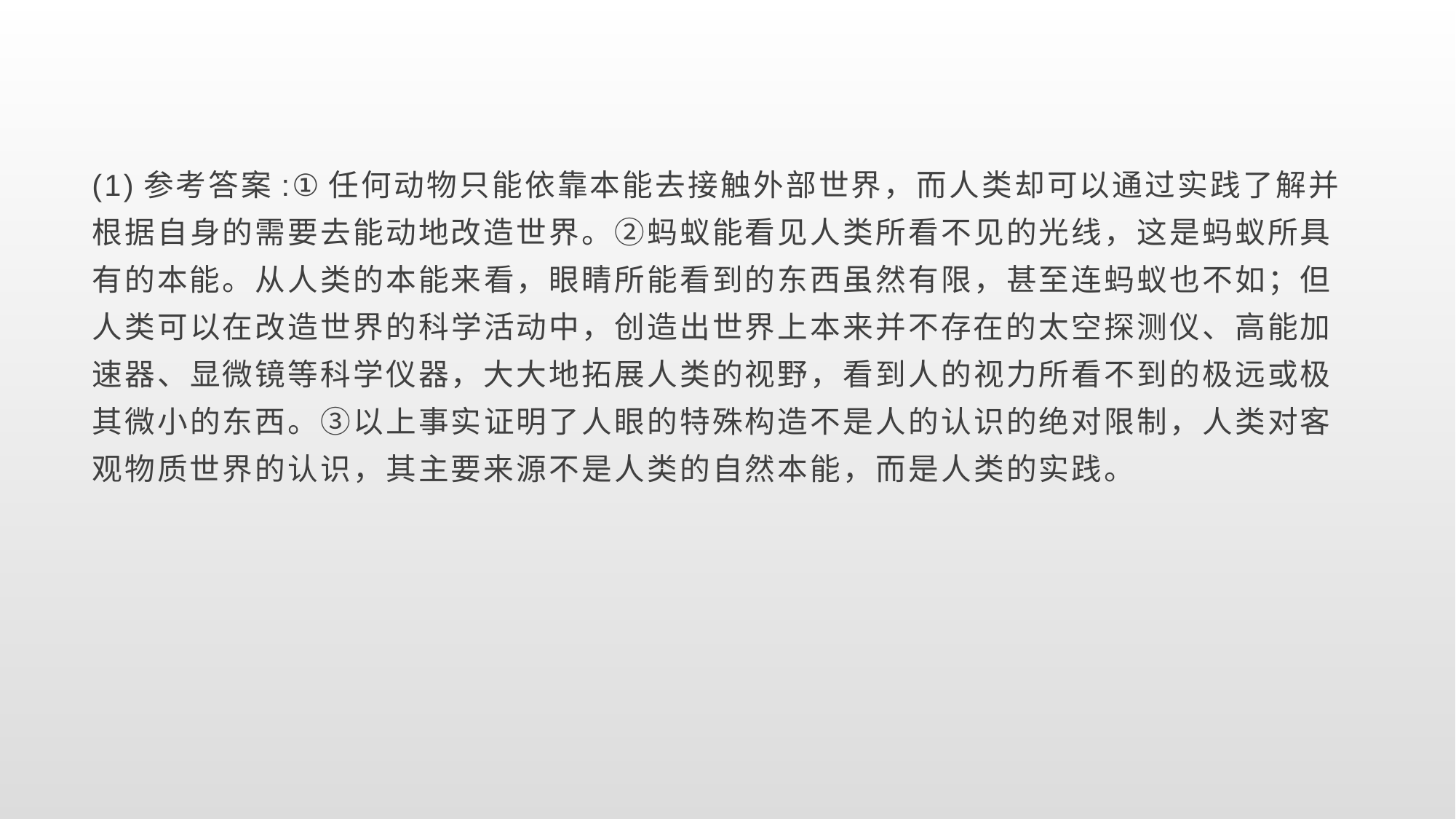

#
(1)参考答案:①任何动物只能依靠本能去接触外部世界，而人类却可以通过实践了解并根据自身的需要去能动地改造世界。②蚂蚁能看见人类所看不见的光线，这是蚂蚁所具有的本能。从人类的本能来看，眼睛所能看到的东西虽然有限，甚至连蚂蚁也不如；但人类可以在改造世界的科学活动中，创造出世界上本来并不存在的太空探测仪、高能加速器、显微镜等科学仪器，大大地拓展人类的视野，看到人的视力所看不到的极远或极其微小的东西。③以上事实证明了人眼的特殊构造不是人的认识的绝对限制，人类对客观物质世界的认识，其主要来源不是人类的自然本能，而是人类的实践。